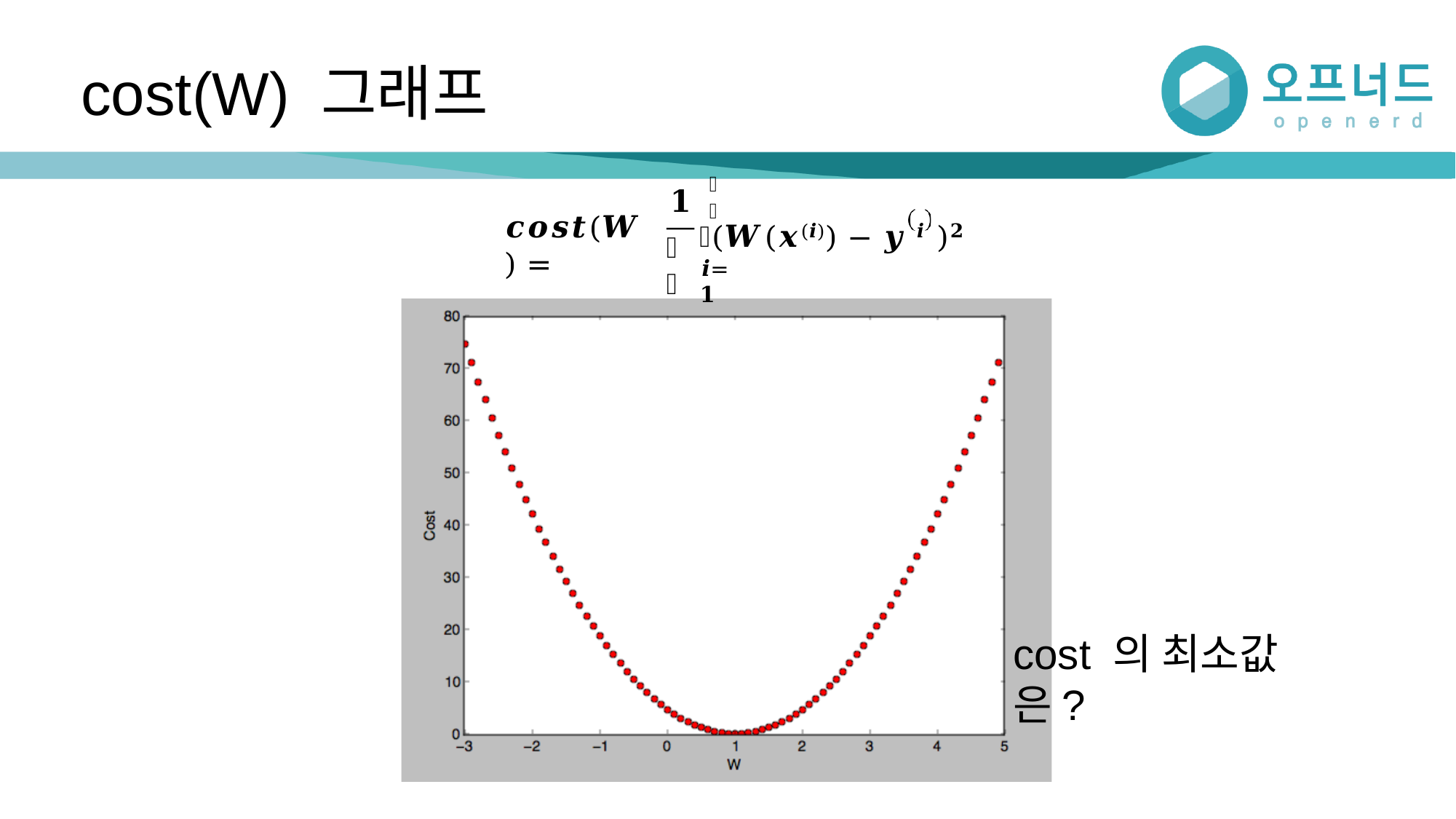

# cost(W) 그래프
𝒎
𝟏
෍(𝑾(𝒙(𝒊)) − 𝒚 𝒊  )𝟐
𝒄𝒐𝒔𝒕(𝑾) =

𝒎

𝒊=𝟏

cost 의 최소값  은?